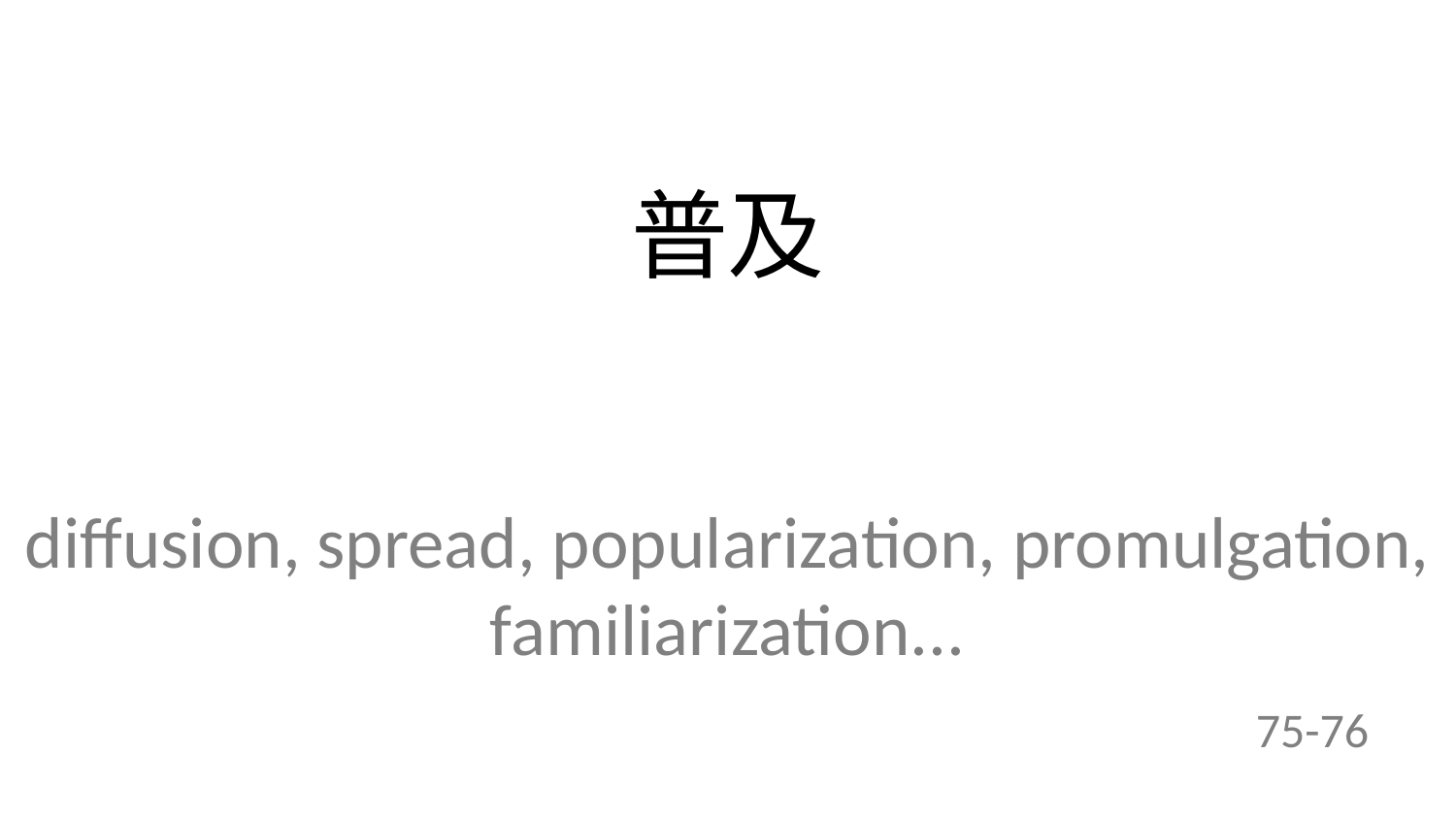

普及

diffusion, spread, popularization, promulgation, familiarization...
75-76